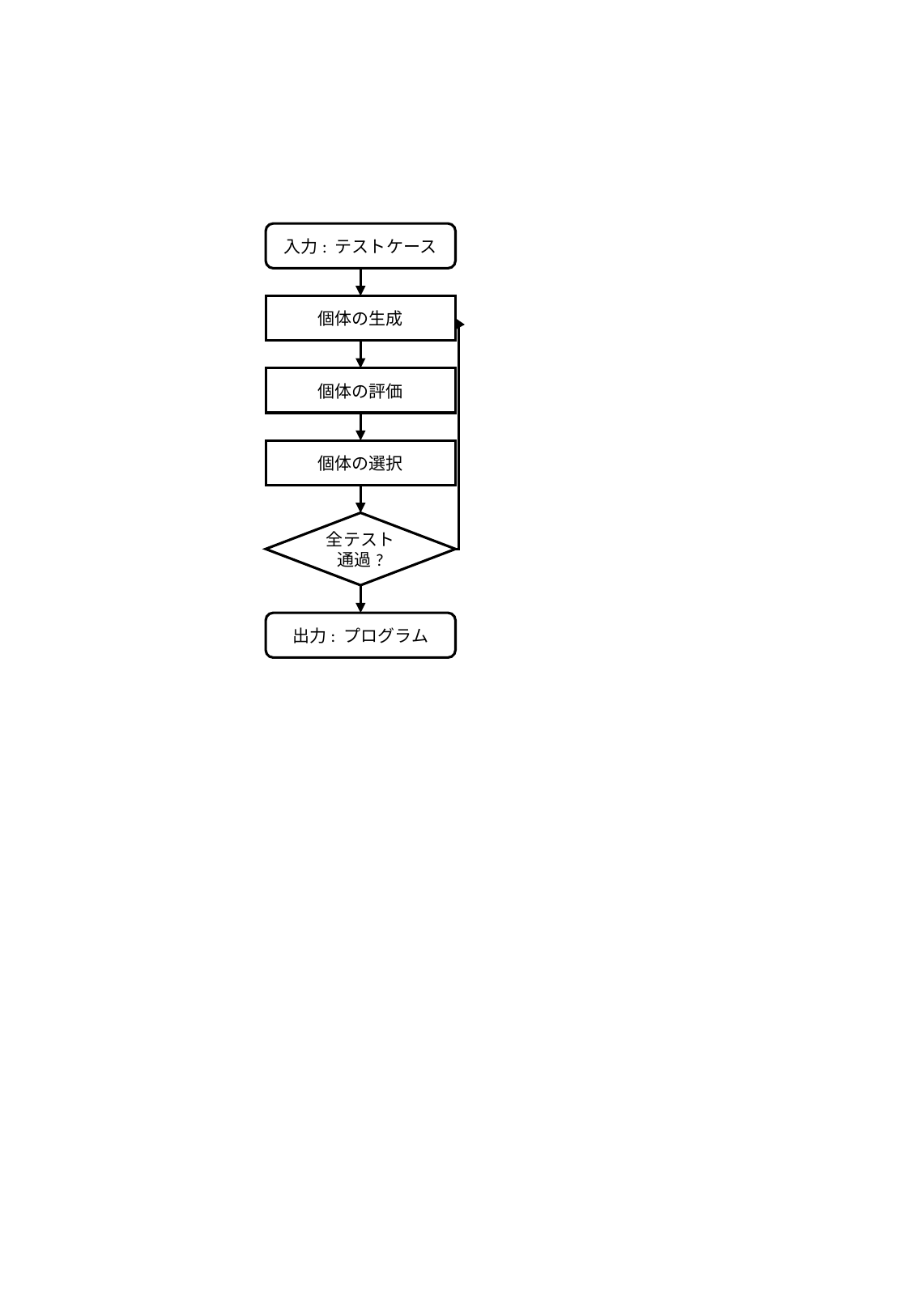

入力: テストケース
個体の生成
個体の評価
個体の選択
全テスト通過?
出力: プログラム